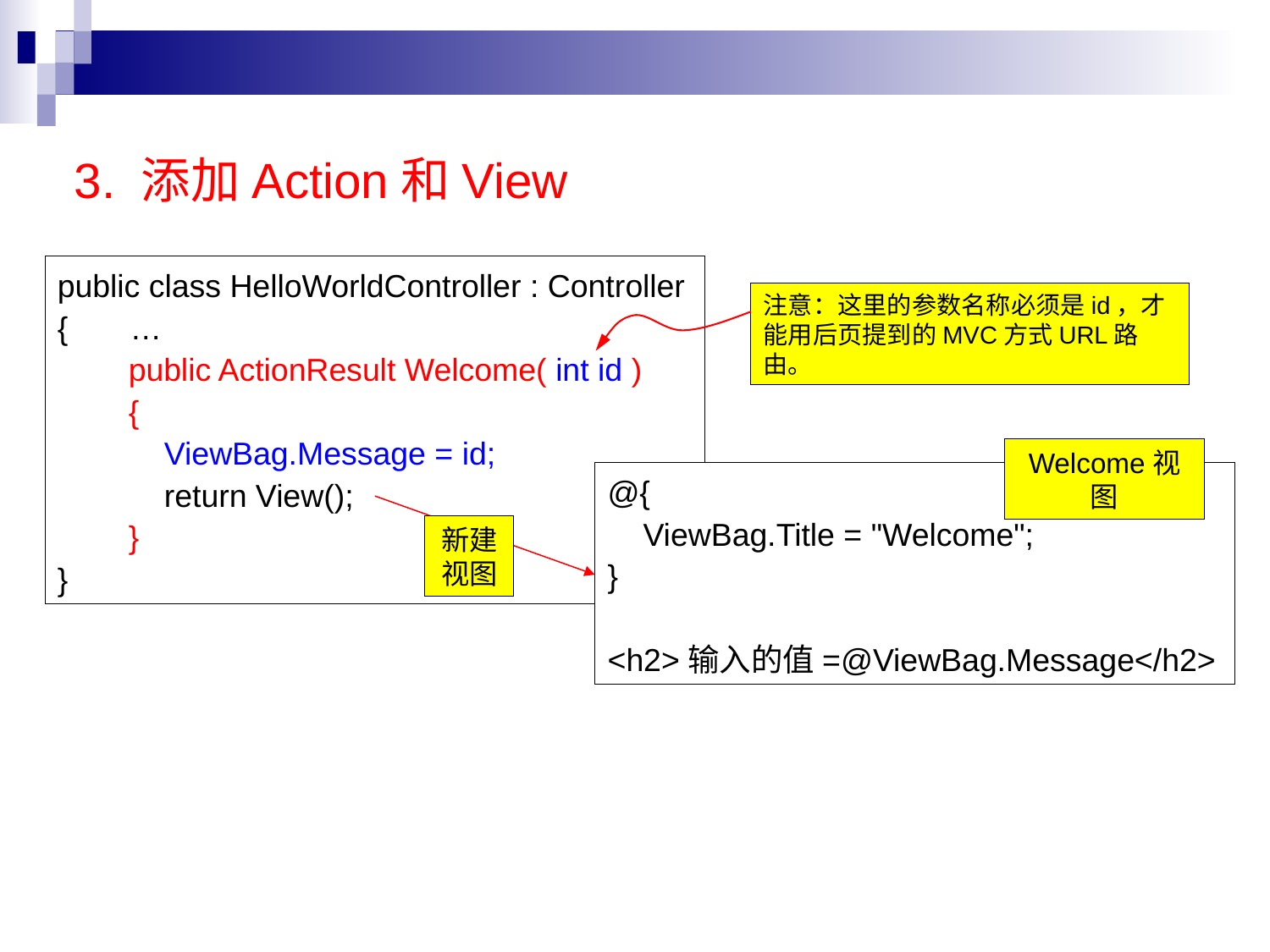

3. 添加Action和View
public class HelloWorldController : Controller
{       …
        public ActionResult Welcome( int id )
        {
            ViewBag.Message = id;
            return View();
        }
}
注意：这里的参数名称必须是id，才能用后页提到的MVC方式URL路由。

Welcome视图
@{
    ViewBag.Title = "Welcome";
}

<h2>输入的值=@ViewBag.Message</h2>
新建
视图